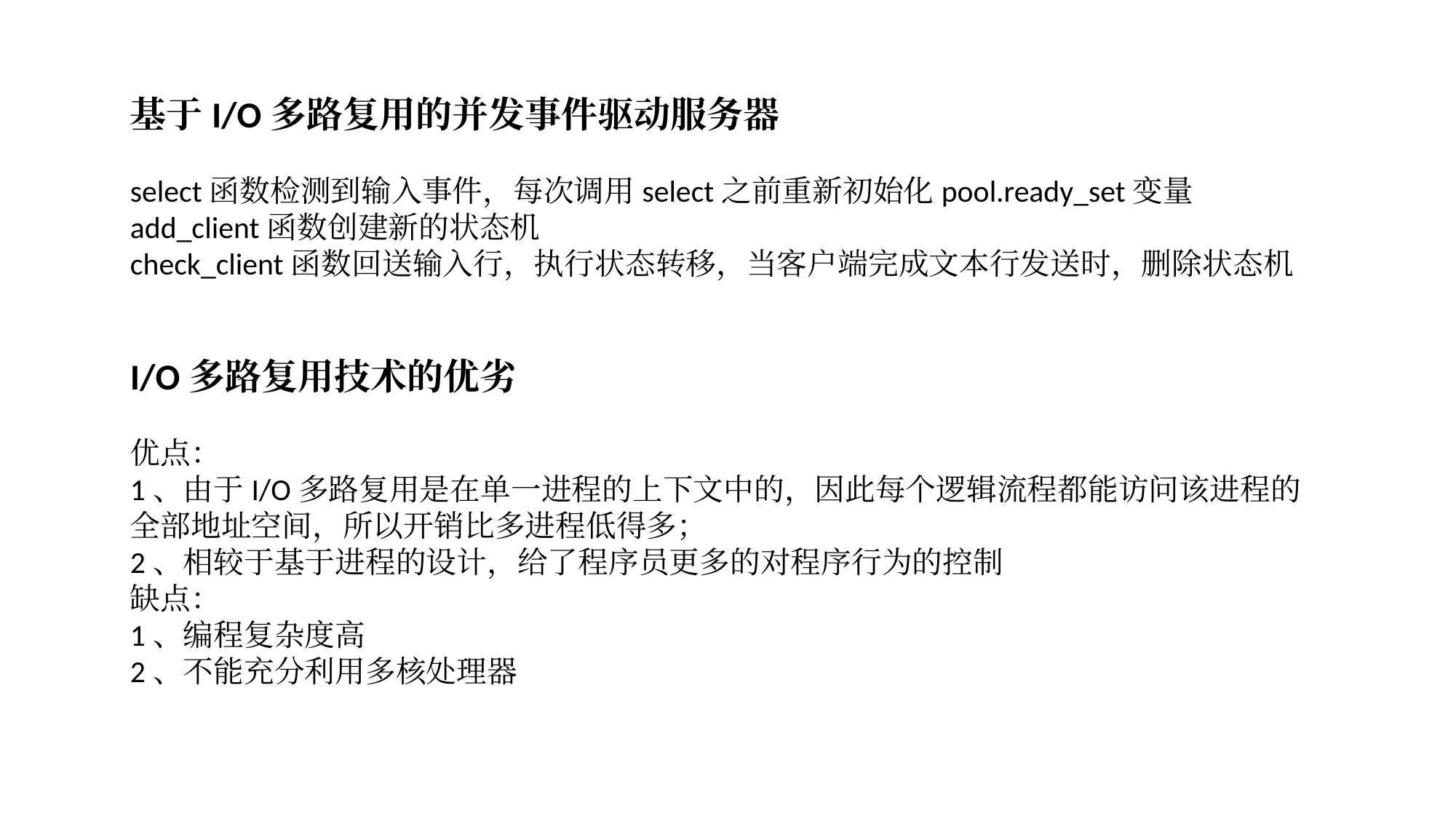

基于I/O多路复用的并发事件驱动服务器

select函数检测到输入事件，每次调用select之前重新初始化pool.ready_set变量
add_client函数创建新的状态机
check_client函数回送输入行，执行状态转移，当客户端完成文本行发送时，删除状态机

I/O多路复用技术的优劣

优点：
1、由于I/O多路复用是在单一进程的上下文中的，因此每个逻辑流程都能访问该进程的全部地址空间，所以开销比多进程低得多；
2、相较于基于进程的设计，给了程序员更多的对程序行为的控制
缺点：
1、编程复杂度高
2、不能充分利用多核处理器